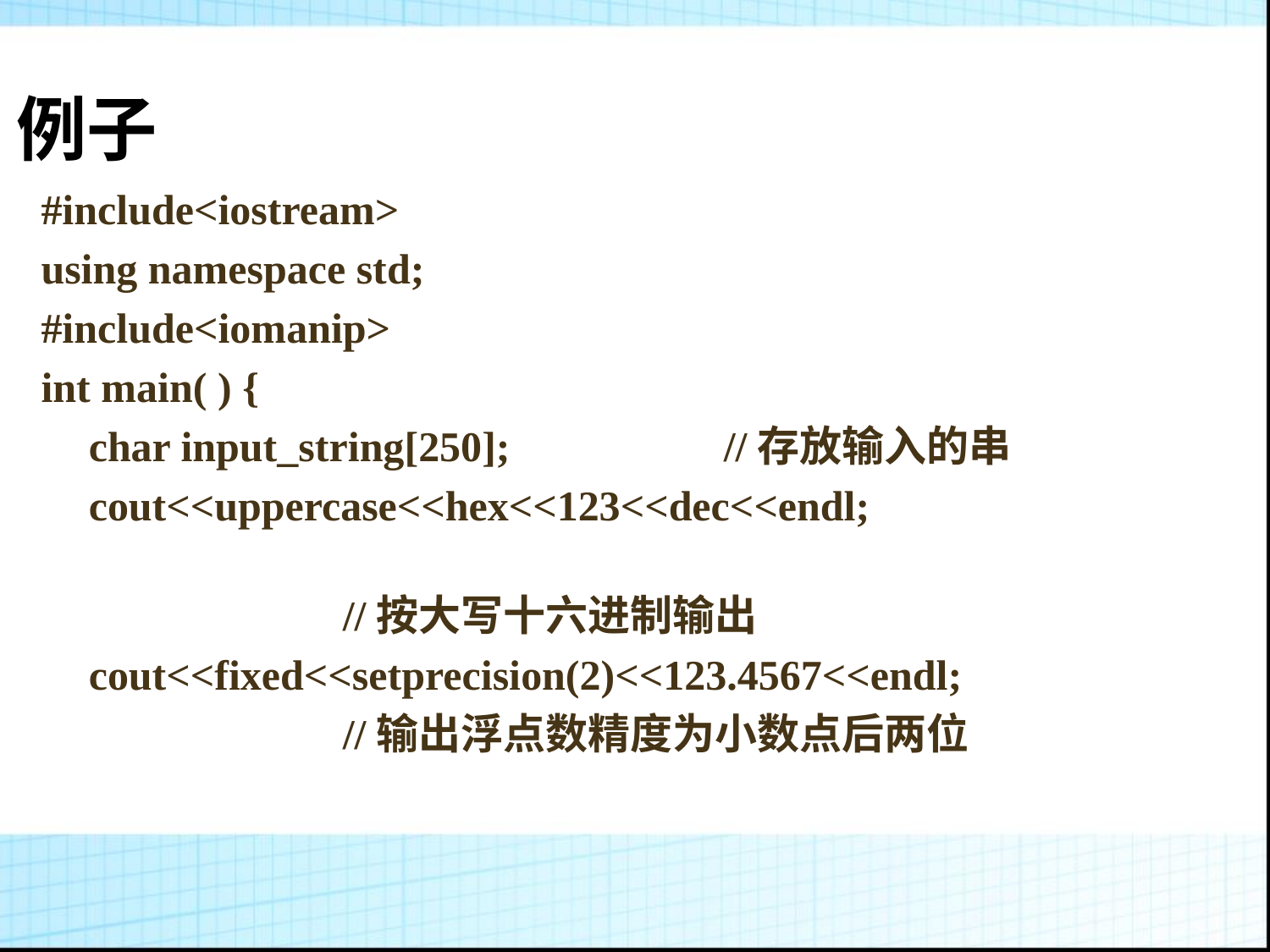

例子
#include<iostream>
using namespace std;
#include<iomanip>
int main( ) {
	char input_string[250];  		//存放输入的串
	cout<<uppercase<<hex<<123<<dec<<endl;
			//按大写十六进制输出
	cout<<fixed<<setprecision(2)<<123.4567<<endl;
			//输出浮点数精度为小数点后两位